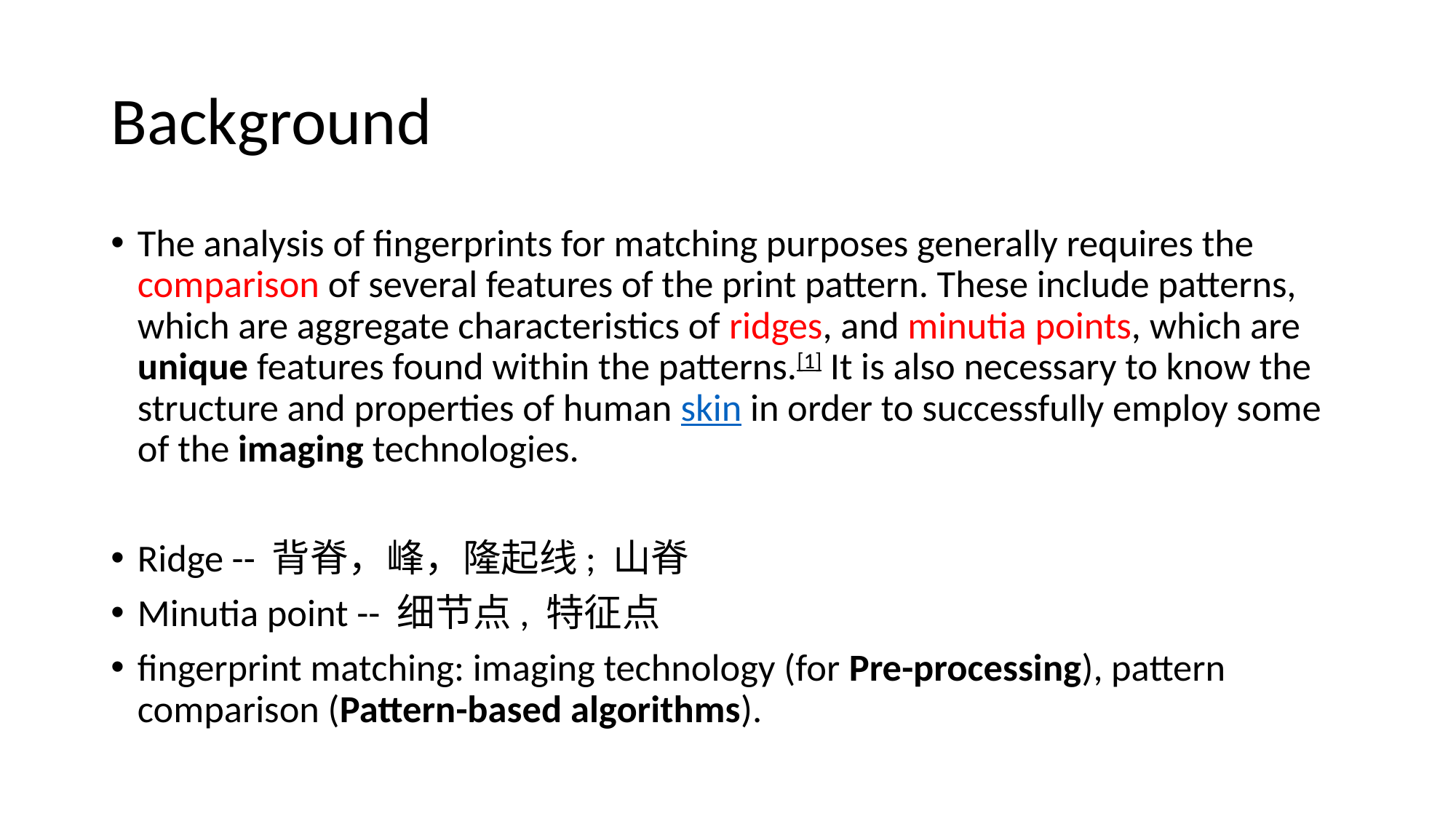

# Background
The analysis of fingerprints for matching purposes generally requires the comparison of several features of the print pattern. These include patterns, which are aggregate characteristics of ridges, and minutia points, which are unique features found within the patterns.[1] It is also necessary to know the structure and properties of human skin in order to successfully employ some of the imaging technologies.

Ridge -- 背脊，峰，隆起线; 山脊
Minutia point -- 细节点, 特征点
fingerprint matching: imaging technology (for Pre-processing), pattern comparison (Pattern-based algorithms).